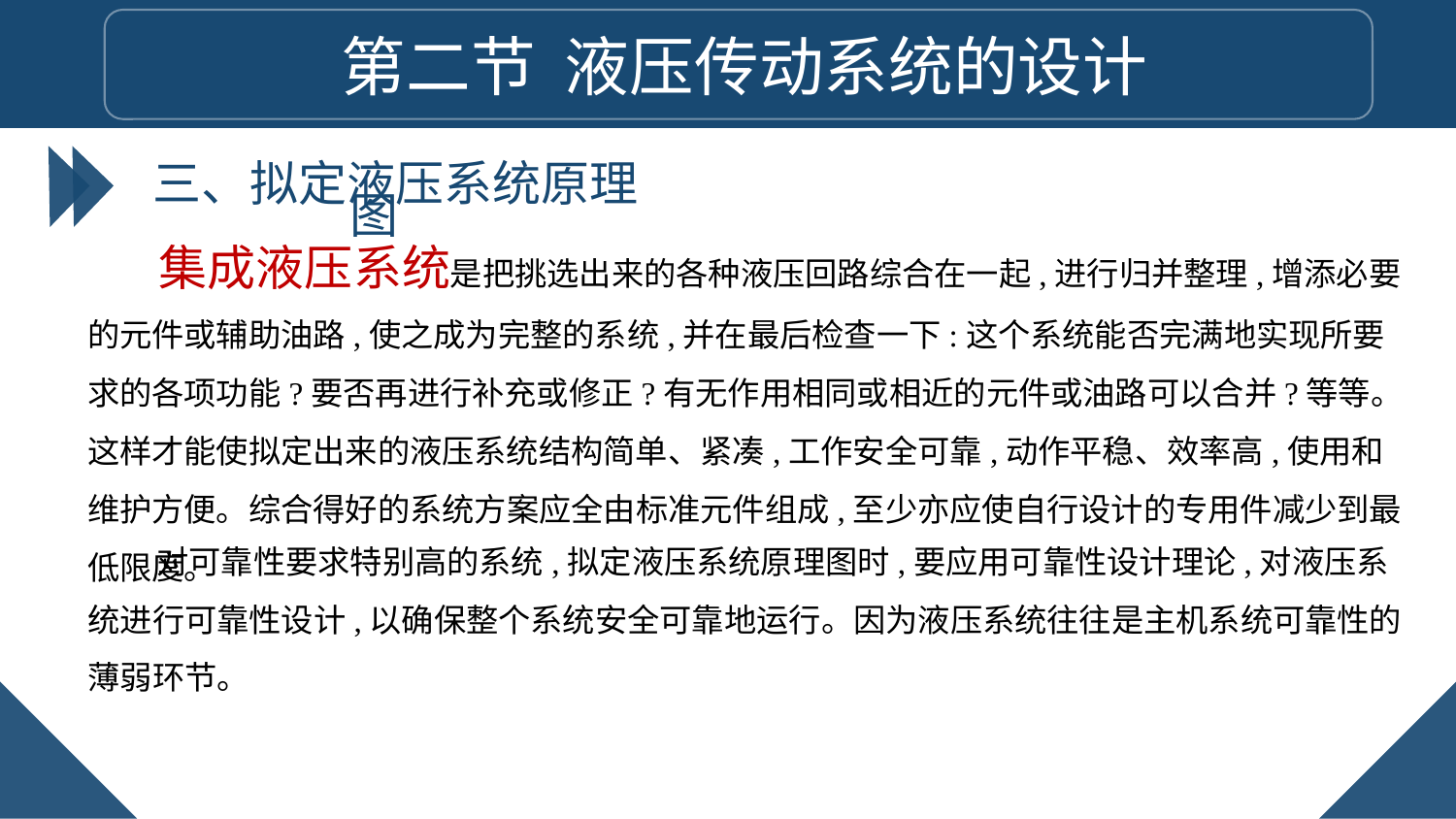

第二节  液压传动系统的设计

三、拟定液压系统原理图
集成液压系统是把挑选出来的各种液压回路综合在一起,进行归并整理,增添必要的元件或辅助油路,使之成为完整的系统,并在最后检查一下:这个系统能否完满地实现所要求的各项功能?要否再进行补充或修正?有无作用相同或相近的元件或油路可以合并?等等。这样才能使拟定出来的液压系统结构简单、紧凑,工作安全可靠,动作平稳、效率高,使用和维护方便。综合得好的系统方案应全由标准元件组成,至少亦应使自行设计的专用件减少到最低限度。
对可靠性要求特别高的系统,拟定液压系统原理图时,要应用可靠性设计理论,对液压系统进行可靠性设计,以确保整个系统安全可靠地运行。因为液压系统往往是主机系统可靠性的薄弱环节。